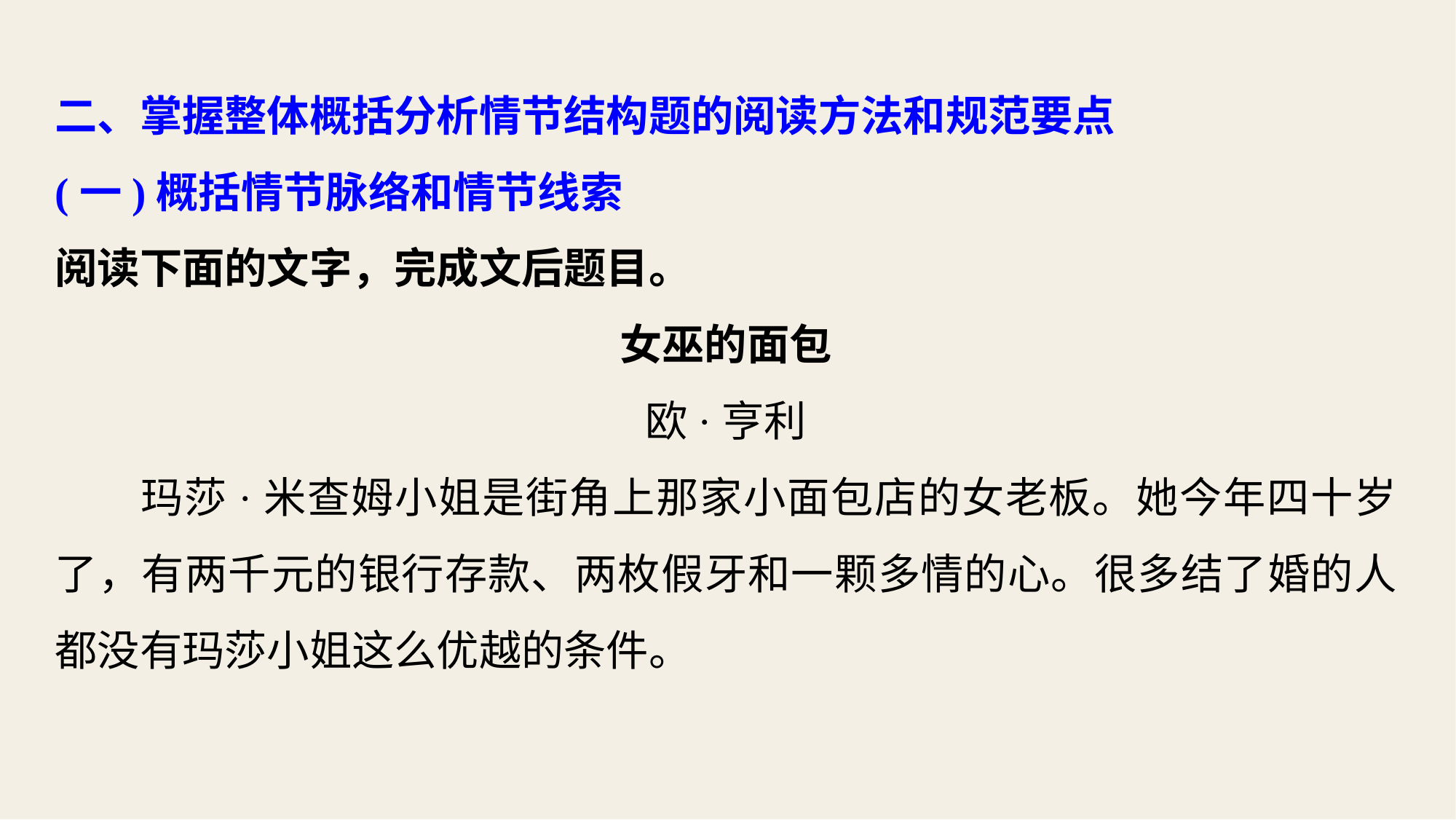

二、掌握整体概括分析情节结构题的阅读方法和规范要点
(一)概括情节脉络和情节线索
阅读下面的文字，完成文后题目。
女巫的面包
欧·亨利
玛莎·米查姆小姐是街角上那家小面包店的女老板。她今年四十岁了，有两千元的银行存款、两枚假牙和一颗多情的心。很多结了婚的人都没有玛莎小姐这么优越的条件。